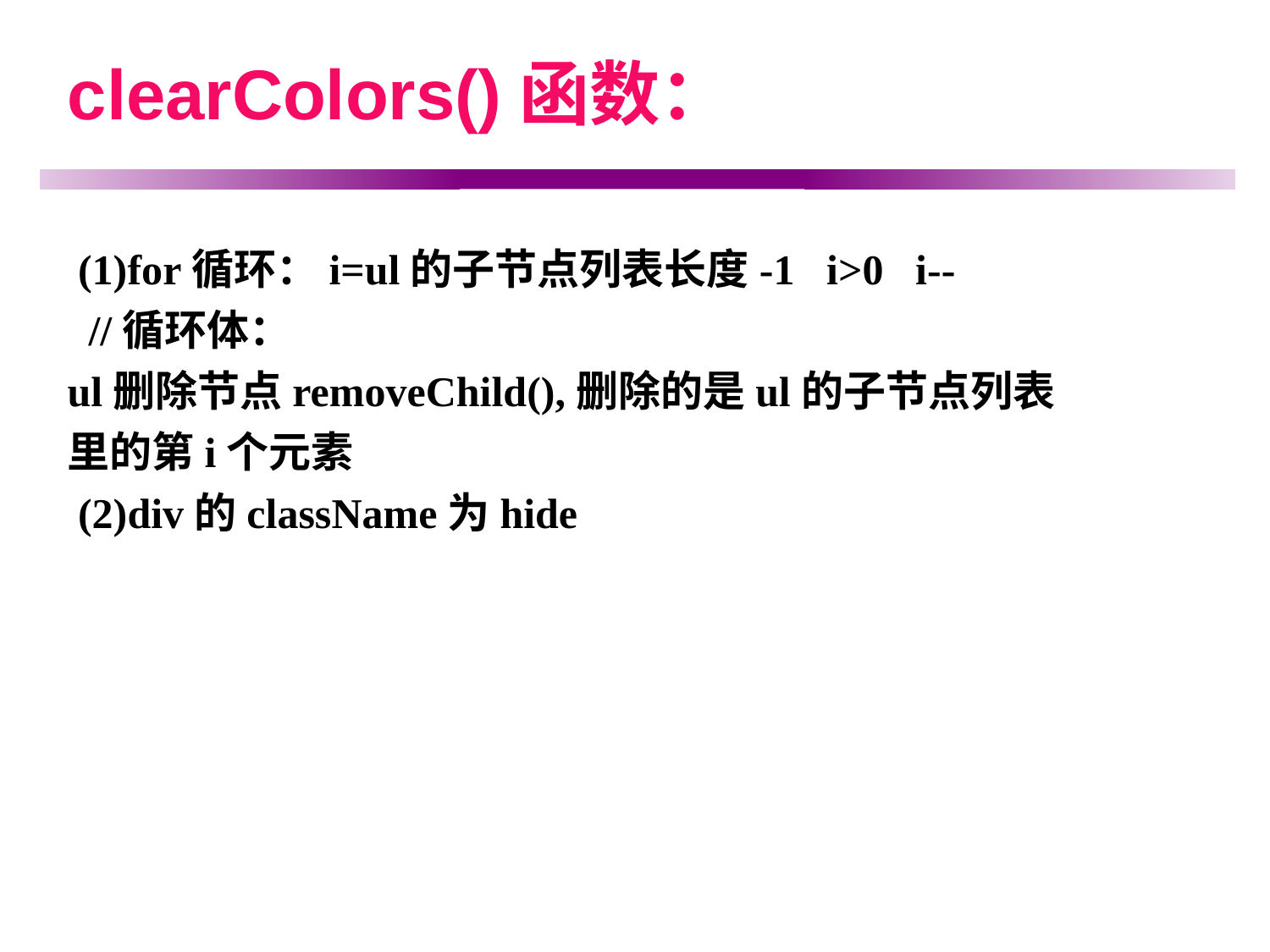

# clearColors()函数：
 (1)for循环：i=ul的子节点列表长度-1   i>0   i--
  //循环体：
ul删除节点removeChild(),删除的是ul的子节点列表里的第i个元素
 (2)div的className为hide